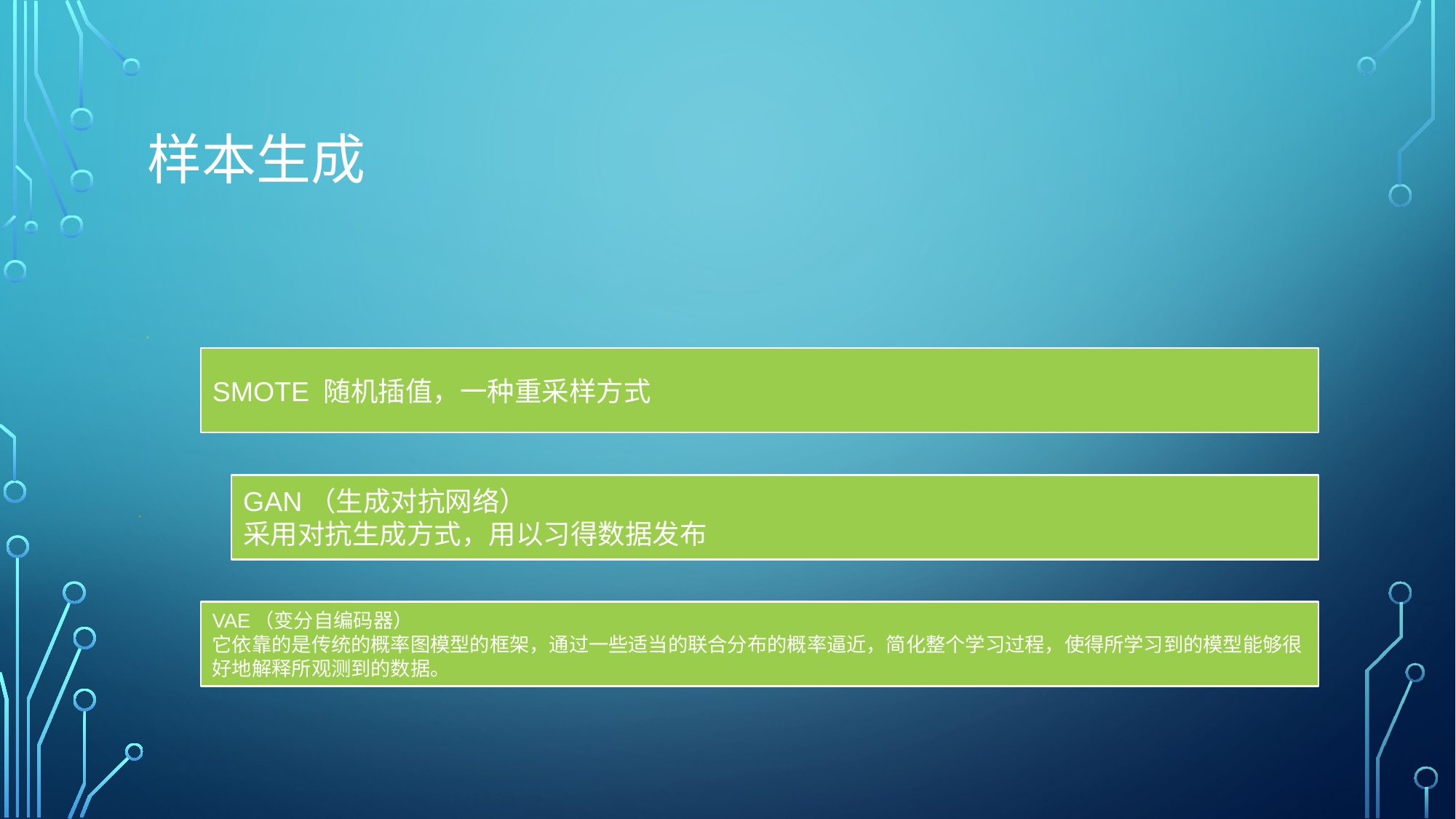

# 样本生成
GAN（生成对抗网络）
采用对抗生成方式，用以习得数据发布
VAE（变分自编码器）
它依靠的是传统的概率图模型的框架，通过一些适当的联合分布的概率逼近，简化整个学习过程，使得所学习到的模型能够很好地解释所观测到的数据。
SMOTE 随机插值，一种重采样方式